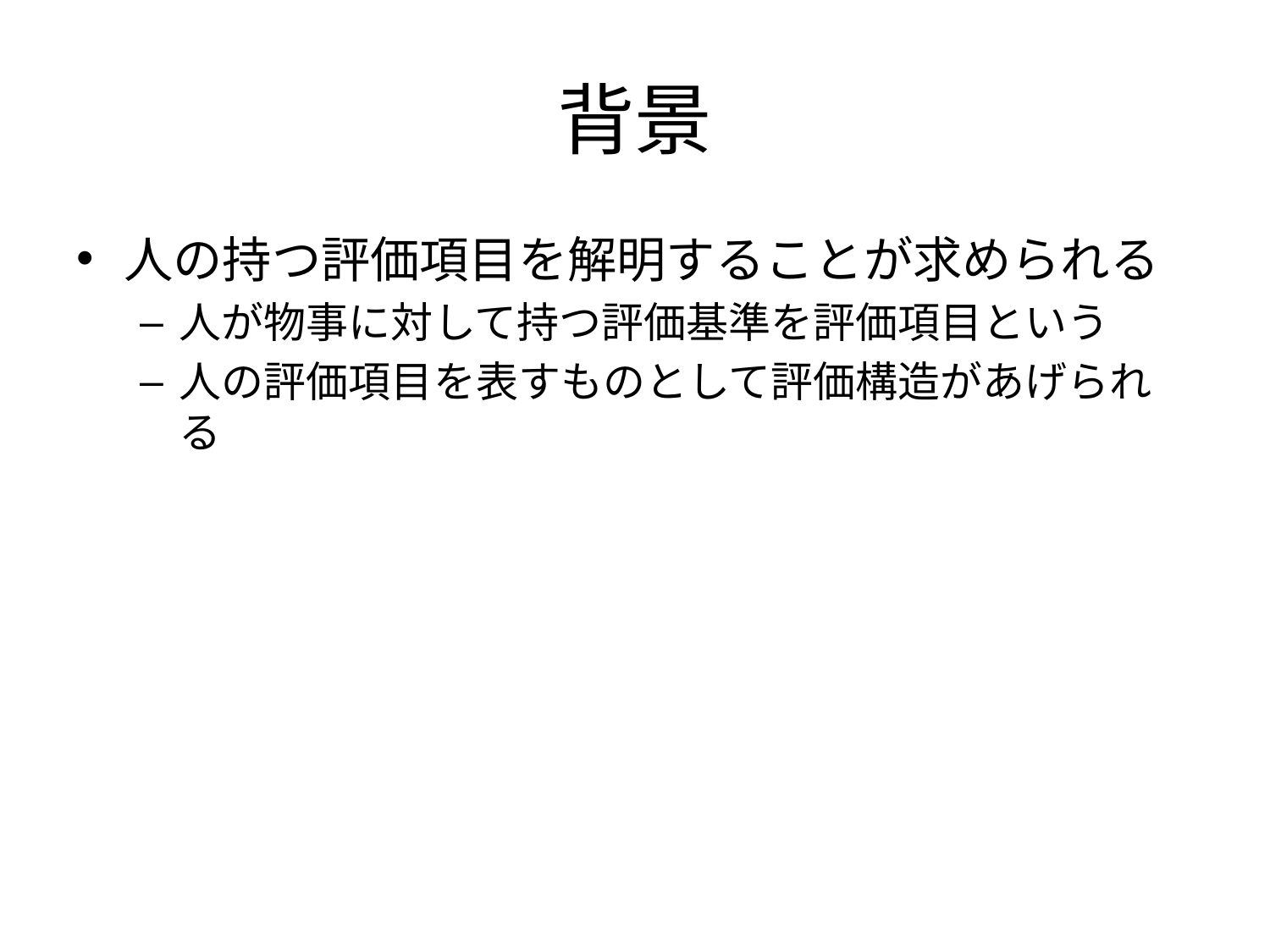

# 背景
人の持つ評価項目を解明することが求められる
人が物事に対して持つ評価基準を評価項目という
人の評価項目を表すものとして評価構造があげられる